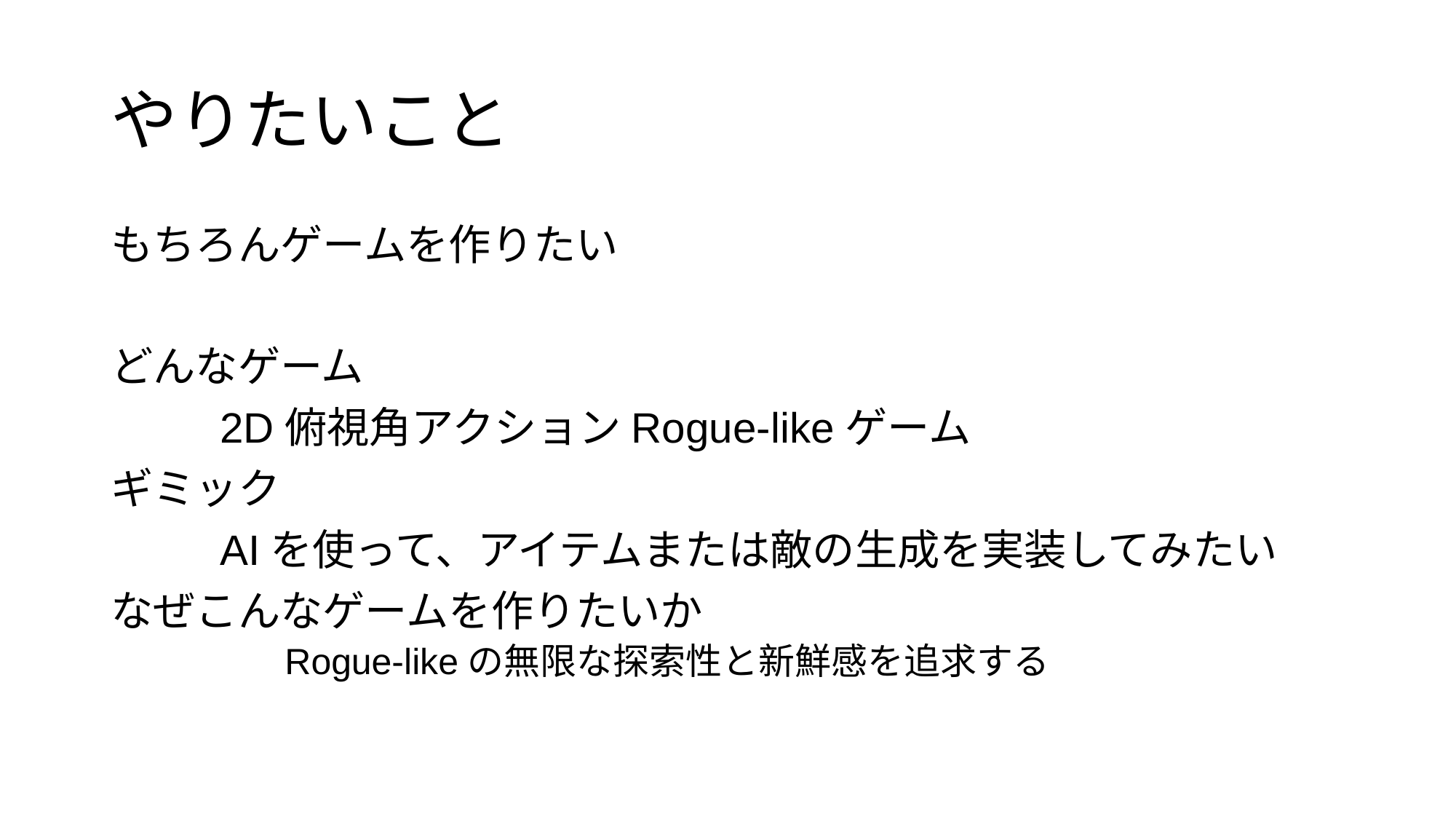

# やりたいこと
もちろんゲームを作りたい

どんなゲーム
	2D俯視角アクションRogue-likeゲーム
ギミック
	AIを使って、アイテムまたは敵の生成を実装してみたい
なぜこんなゲームを作りたいか
	 Rogue-likeの無限な探索性と新鮮感を追求する